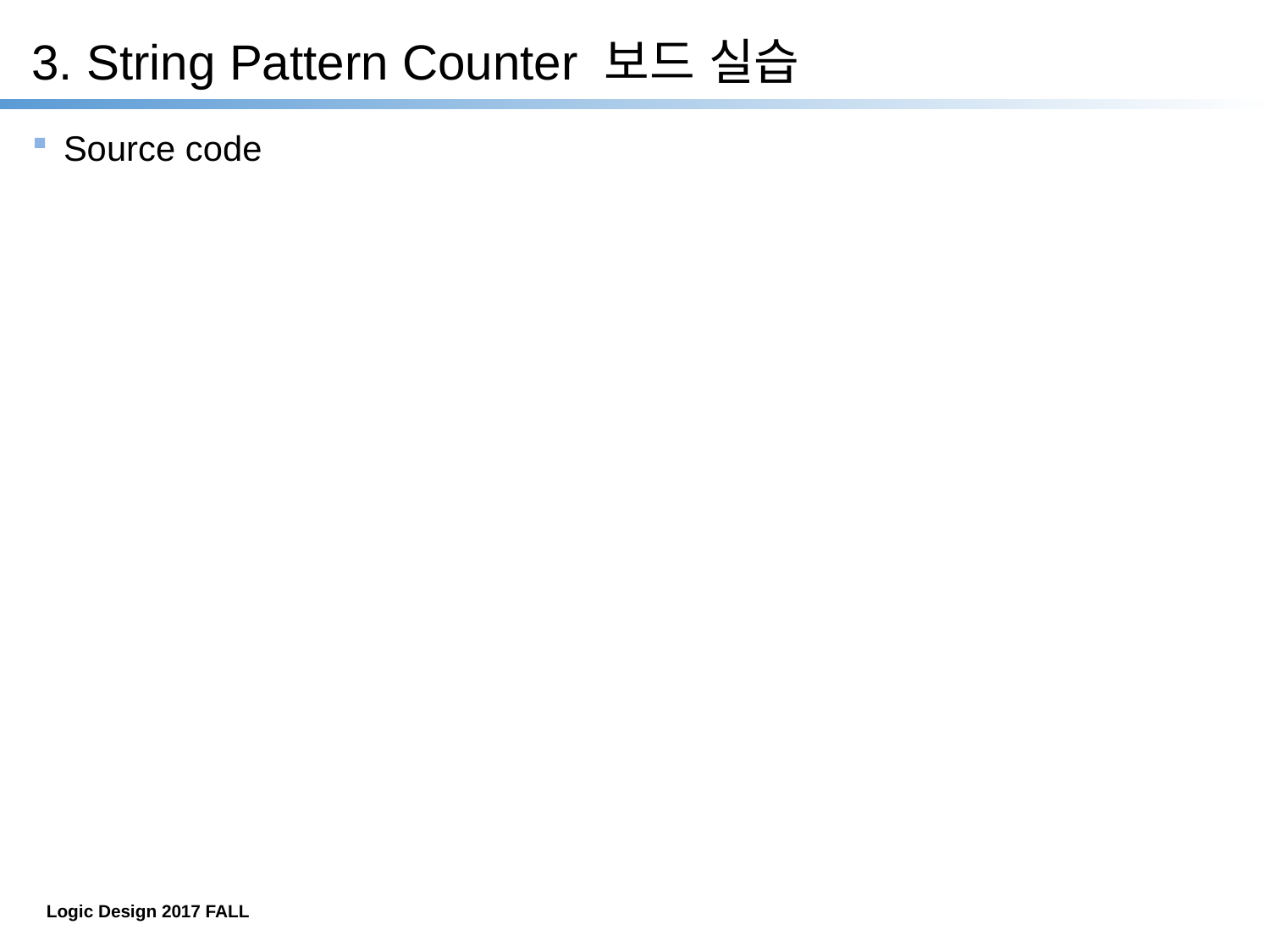

# 3. String Pattern Counter 보드 실습
Source code